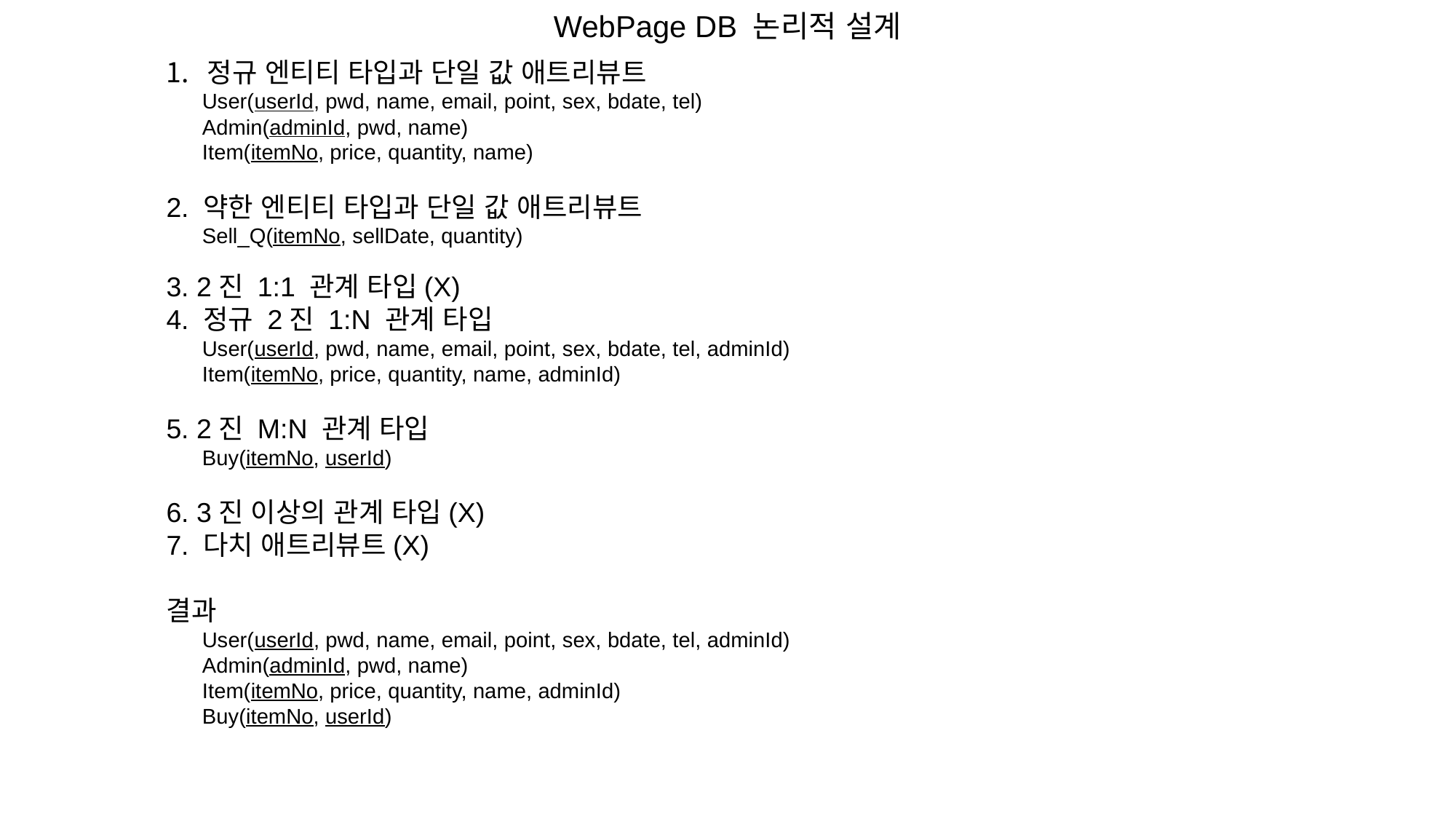

# WebPage DB 논리적 설계
정규 엔티티 타입과 단일 값 애트리뷰트
      User(userId, pwd, name, email, point, sex, bdate, tel)
      Admin(adminId, pwd, name)
      Item(itemNo, price, quantity, name)

2. 약한 엔티티 타입과 단일 값 애트리뷰트
      Sell_Q(itemNo, sellDate, quantity)

3. 2진 1:1 관계 타입(X)
4. 정규 2진 1:N 관계 타입
      User(userId, pwd, name, email, point, sex, bdate, tel, adminId)
      Item(itemNo, price, quantity, name, adminId)

5. 2진 M:N 관계 타입
      Buy(itemNo, userId)

6. 3진 이상의 관계 타입(X)
7. 다치 애트리뷰트(X)

결과
      User(userId, pwd, name, email, point, sex, bdate, tel, adminId)
      Admin(adminId, pwd, name)
      Item(itemNo, price, quantity, name, adminId)
      Buy(itemNo, userId)